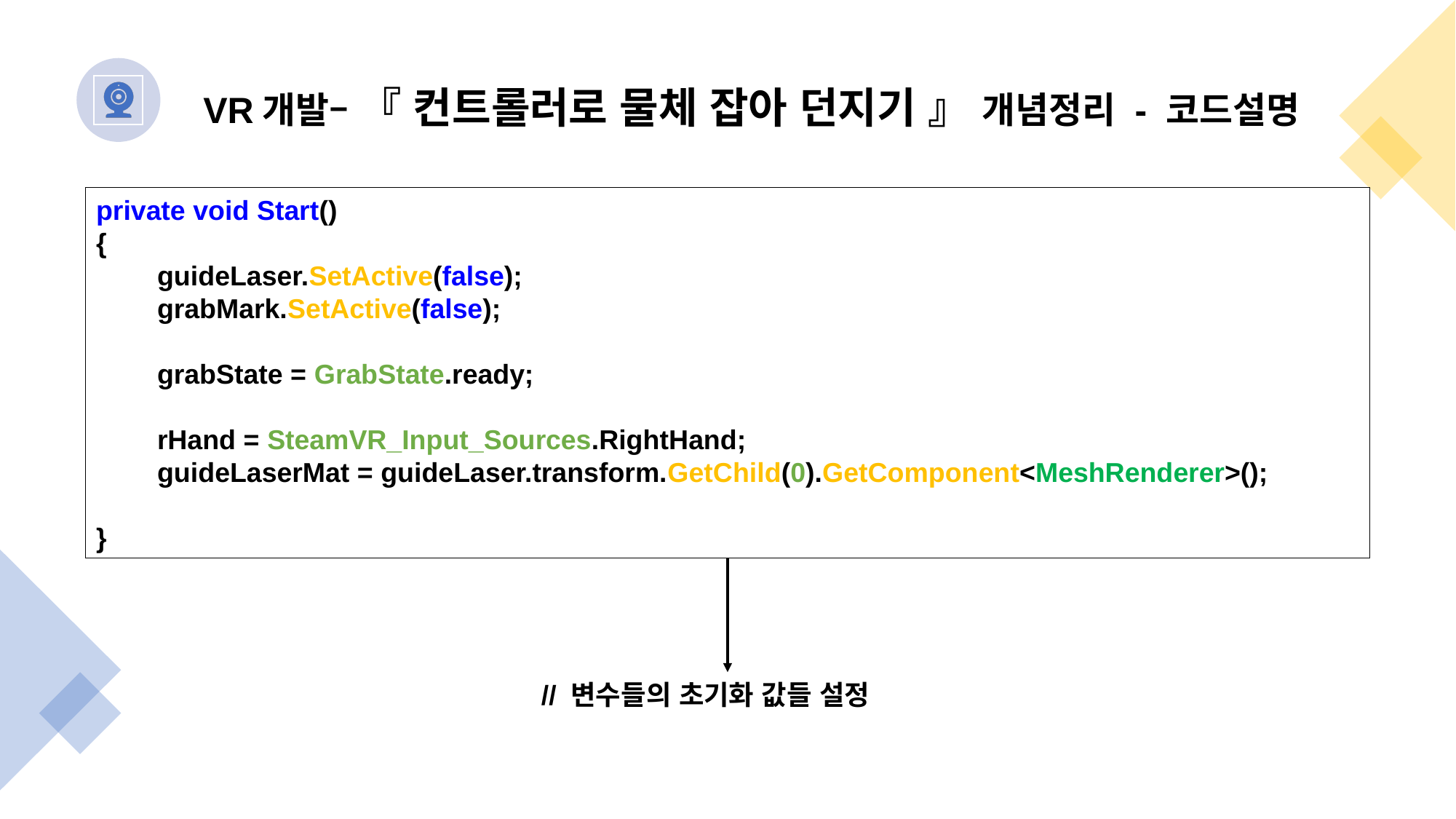

VR개발– 『 컨트롤러로 물체 잡아 던지기 』 개념정리 - 코드설명
private void Start()
{
        guideLaser.SetActive(false);
        grabMark.SetActive(false);

        grabState = GrabState.ready;

        rHand = SteamVR_Input_Sources.RightHand;
        guideLaserMat = guideLaser.transform.GetChild(0).GetComponent<MeshRenderer>();

}

// 변수들의 초기화 값들 설정